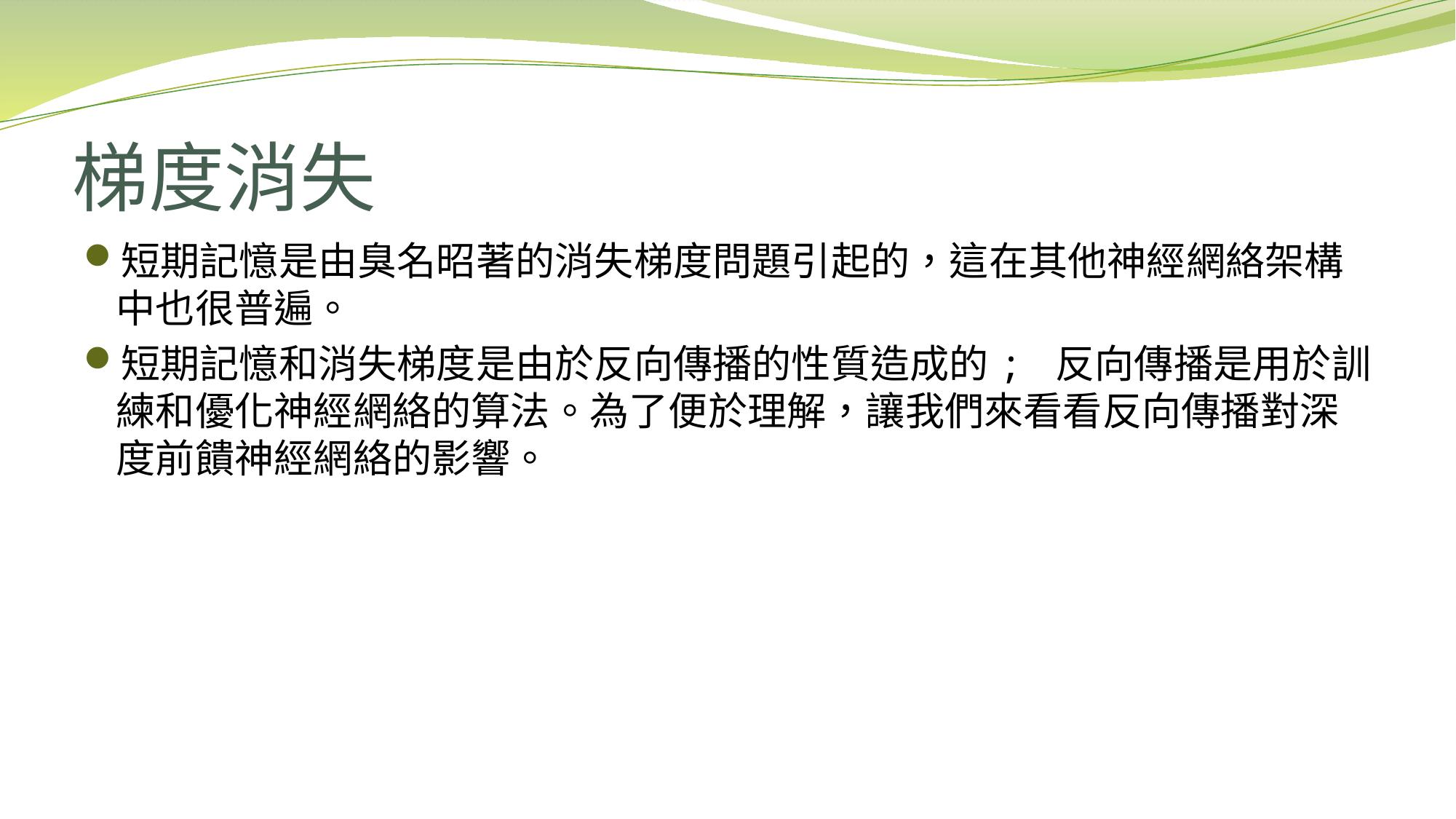

# 梯度消失
短期記憶是由臭名昭著的消失梯度問題引起的，這在其他神經網絡架構中也很普遍。
短期記憶和消失梯度是由於反向傳播的性質造成的; 反向傳播是用於訓練和優化神經網絡的算法。為了便於理解，讓我們來看看反向傳播對深度前饋神經網絡的影響。